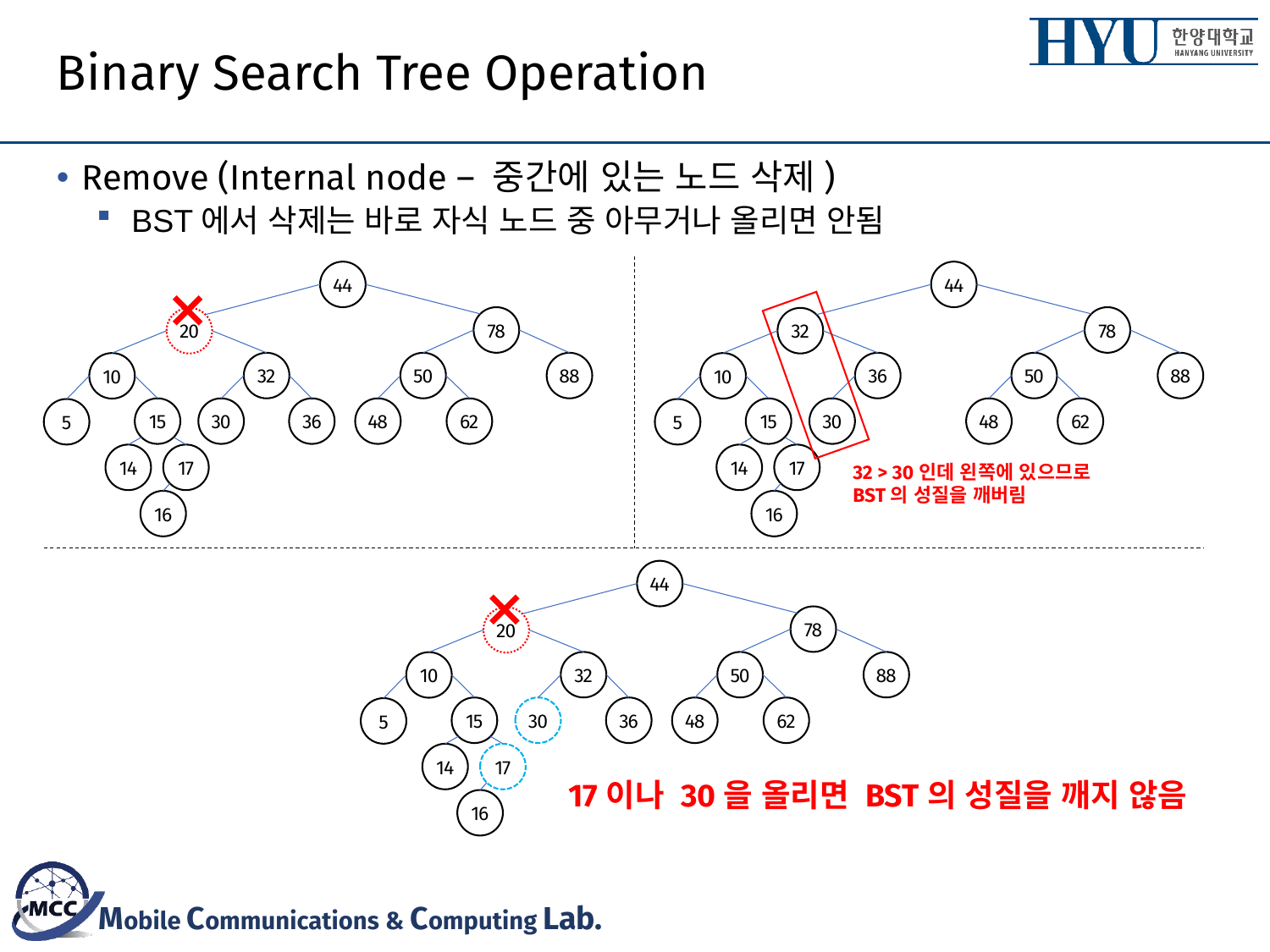

# Binary Search Tree Operation

Remove (Internal node – 중간에 있는 노드 삭제)
BST에서 삭제는 바로 자식 노드 중 아무거나 올리면 안됨
44

78
20
32
50
88
10
36
30
15
48
62
5
14
17
16
44

78
32
36
50
88
10
30
15
48
62
5
14
17
32 > 30인데 왼쪽에 있으므로
BST의 성질을 깨버림
16
44

78
20
32
50
88
10
36
30
15
48
62
5
14
17
16
17이나 30을 올리면 BST의 성질을 깨지 않음